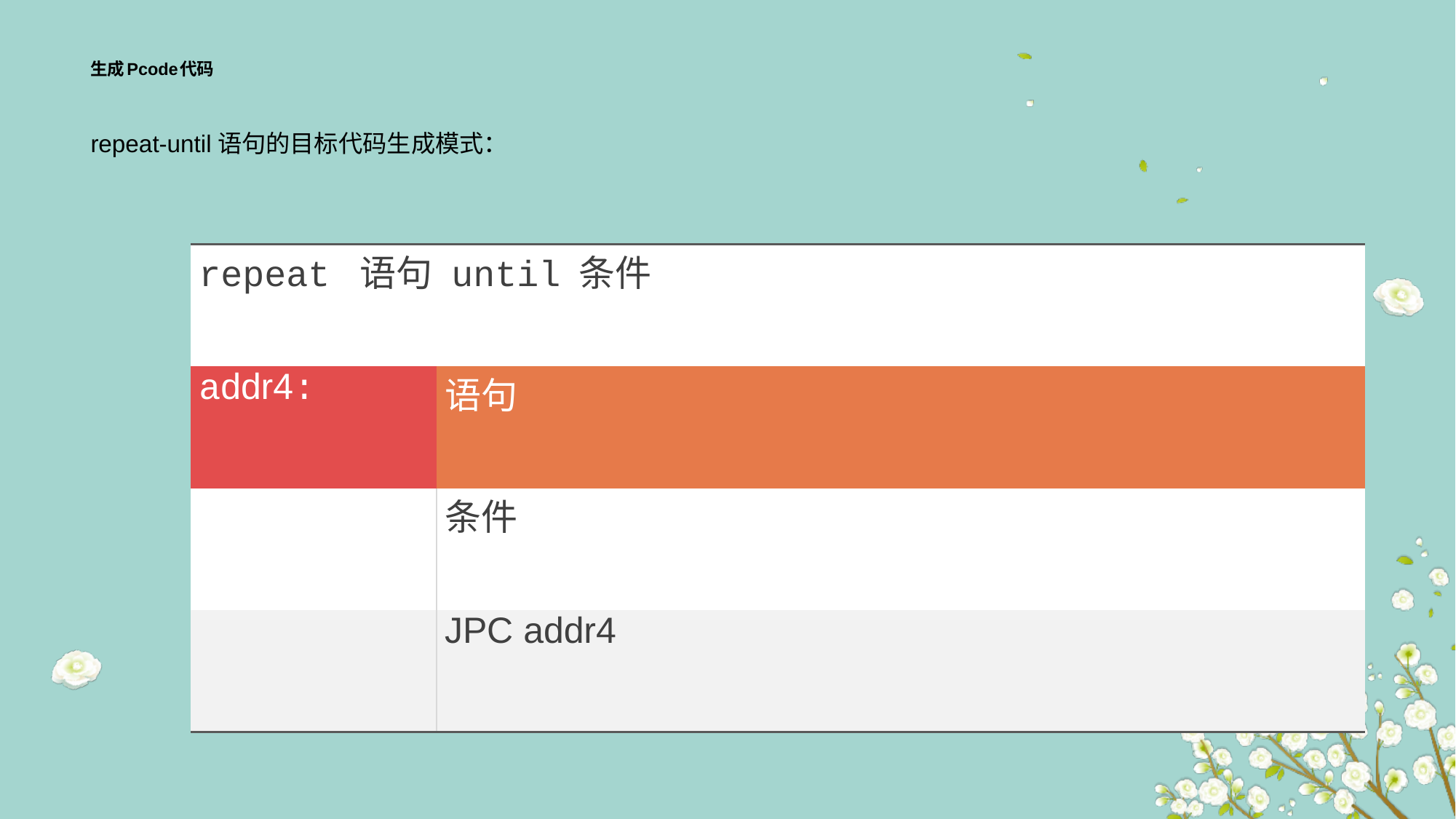

# 生成Pcode代码
repeat-until语句的目标代码生成模式：

| repeat 语句 until 条件 |  |
| --- | --- |
| addr4: | 语句 |
|  | 条件 |
|  | JPC addr4 |